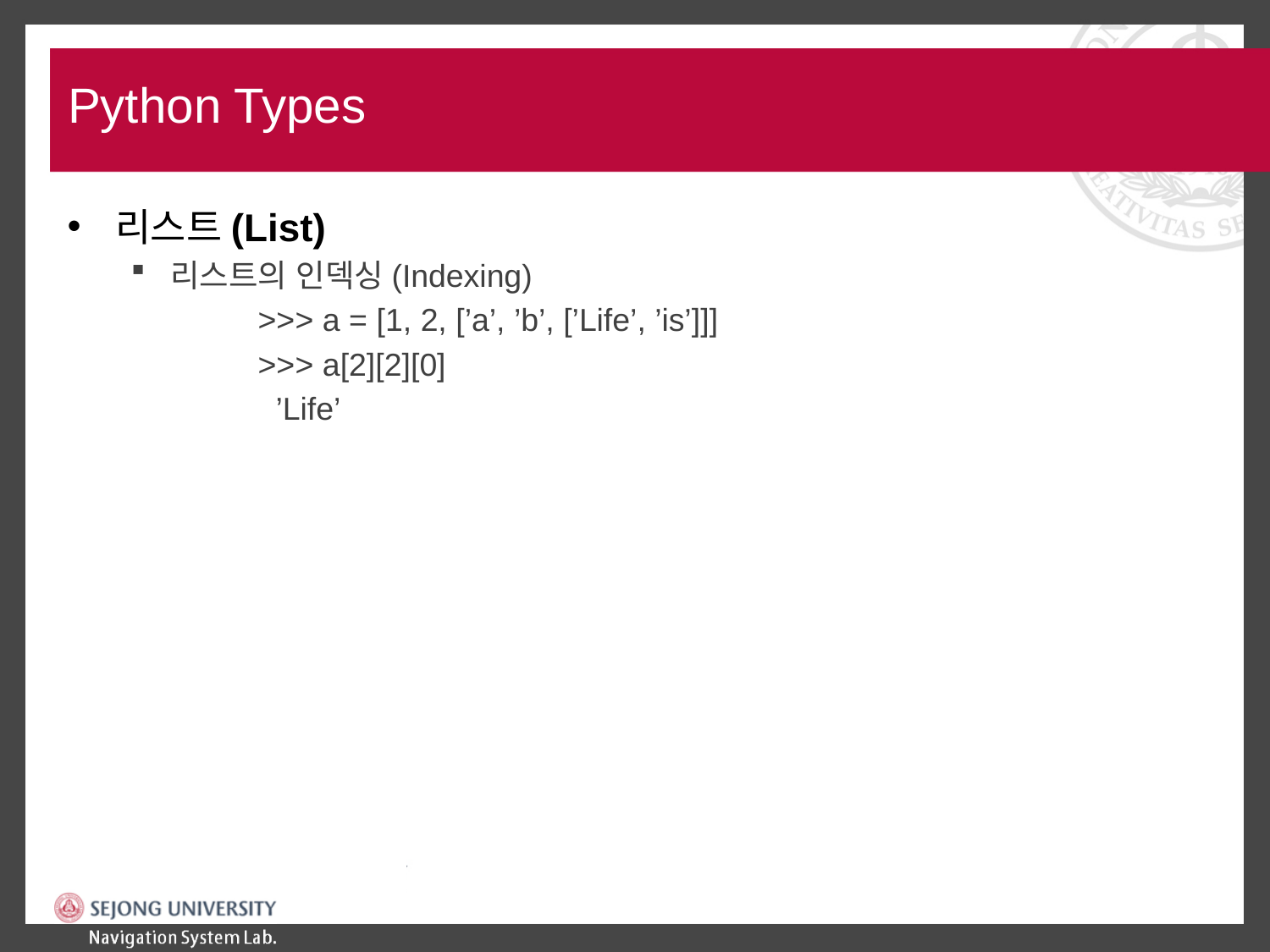

# Python Types
리스트(List)
리스트의 인덱싱(Indexing)
>>> a = [1, 2, [’a’, ’b’, [’Life’, ’is’]]]
>>> a[2][2][0]
  ’Life’